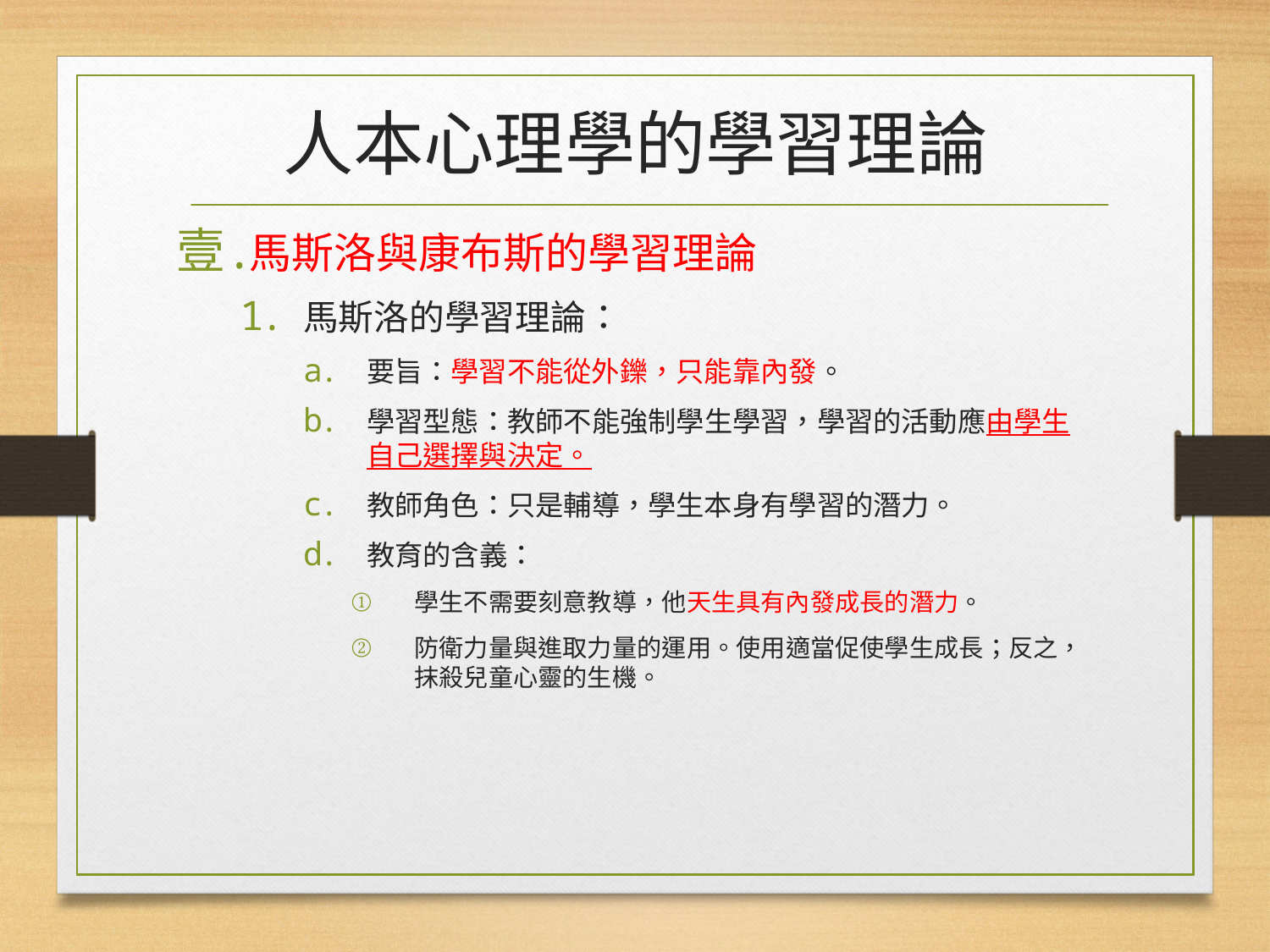

# 人本心理學的學習理論
馬斯洛與康布斯的學習理論
馬斯洛的學習理論：
要旨：學習不能從外鑠，只能靠內發。
學習型態：教師不能強制學生學習，學習的活動應由學生自己選擇與決定。
教師角色：只是輔導，學生本身有學習的潛力。
教育的含義：
學生不需要刻意教導，他天生具有內發成長的潛力。
防衛力量與進取力量的運用。使用適當促使學生成長；反之，抹殺兒童心靈的生機。